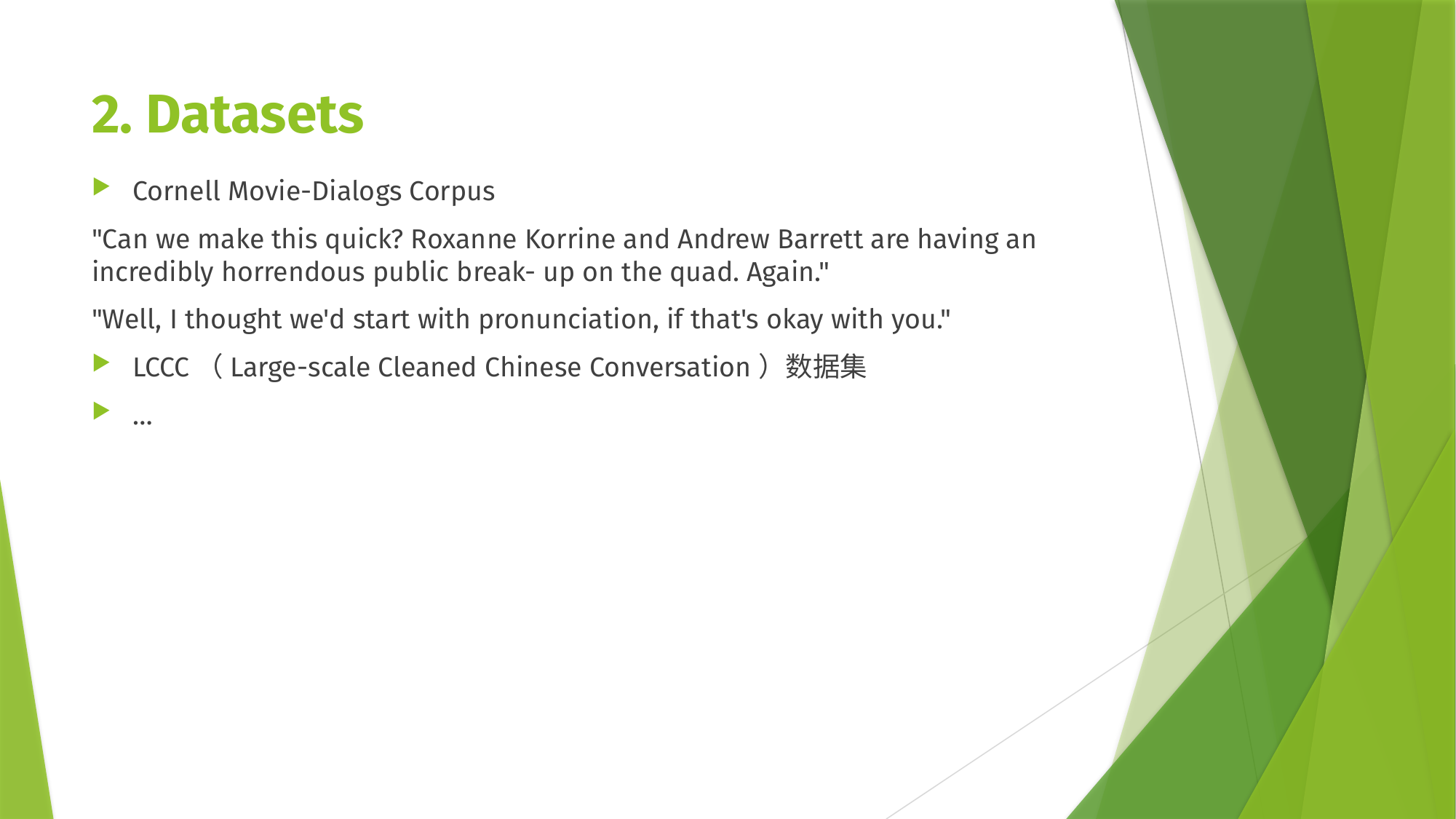

# 2. Datasets
Cornell Movie-Dialogs Corpus
"Can we make this quick? Roxanne Korrine and Andrew Barrett are having an incredibly horrendous public break- up on the quad. Again."
"Well, I thought we'd start with pronunciation, if that's okay with you."
LCCC（Large-scale Cleaned Chinese Conversation）数据集
…